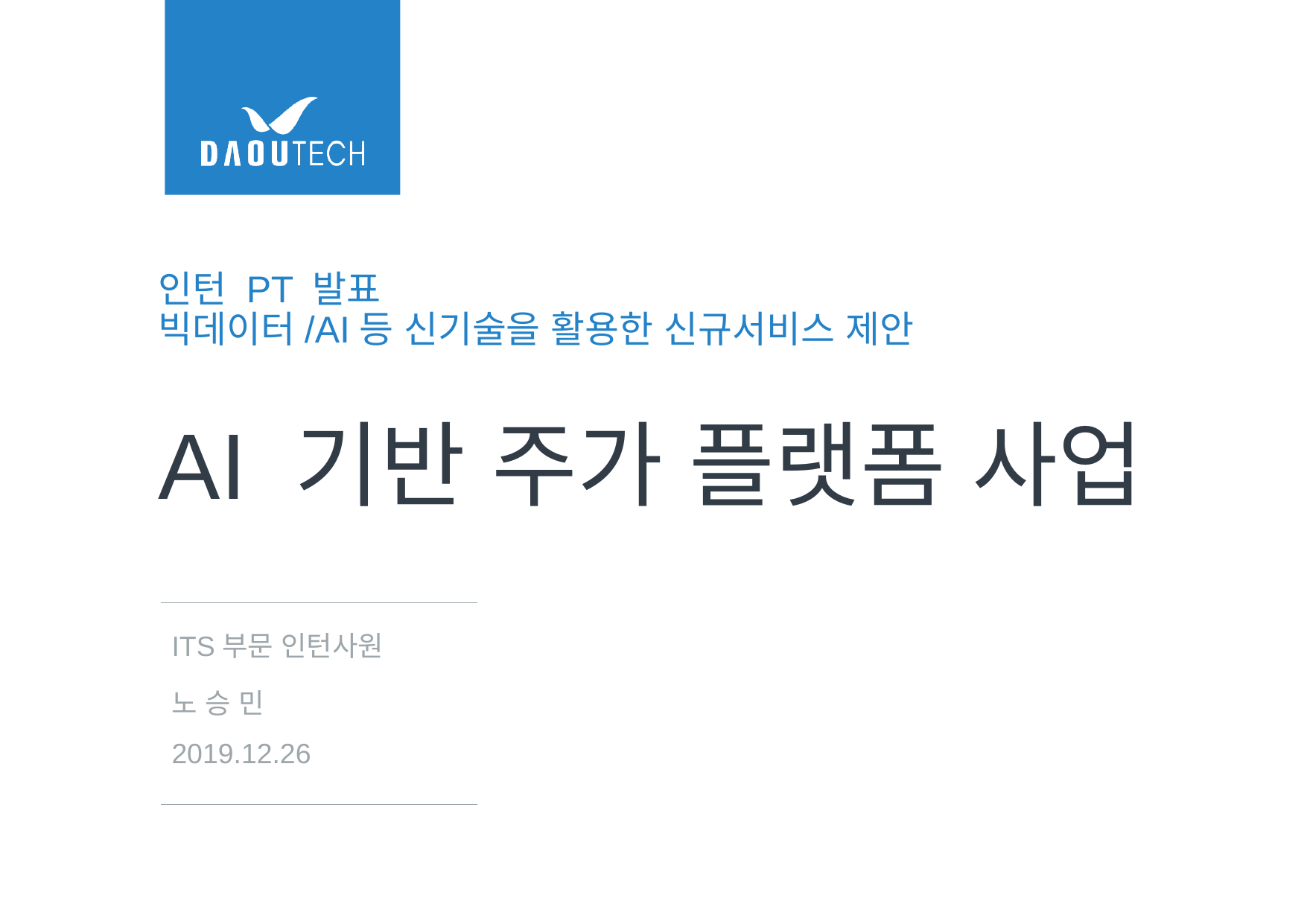

# 인턴 PT 발표 빅데이터/AI등 신기술을 활용한 신규서비스 제안
AI 기반 주가 플랫폼 사업
ITS부문 인턴사원
노 승 민
2019.12.26